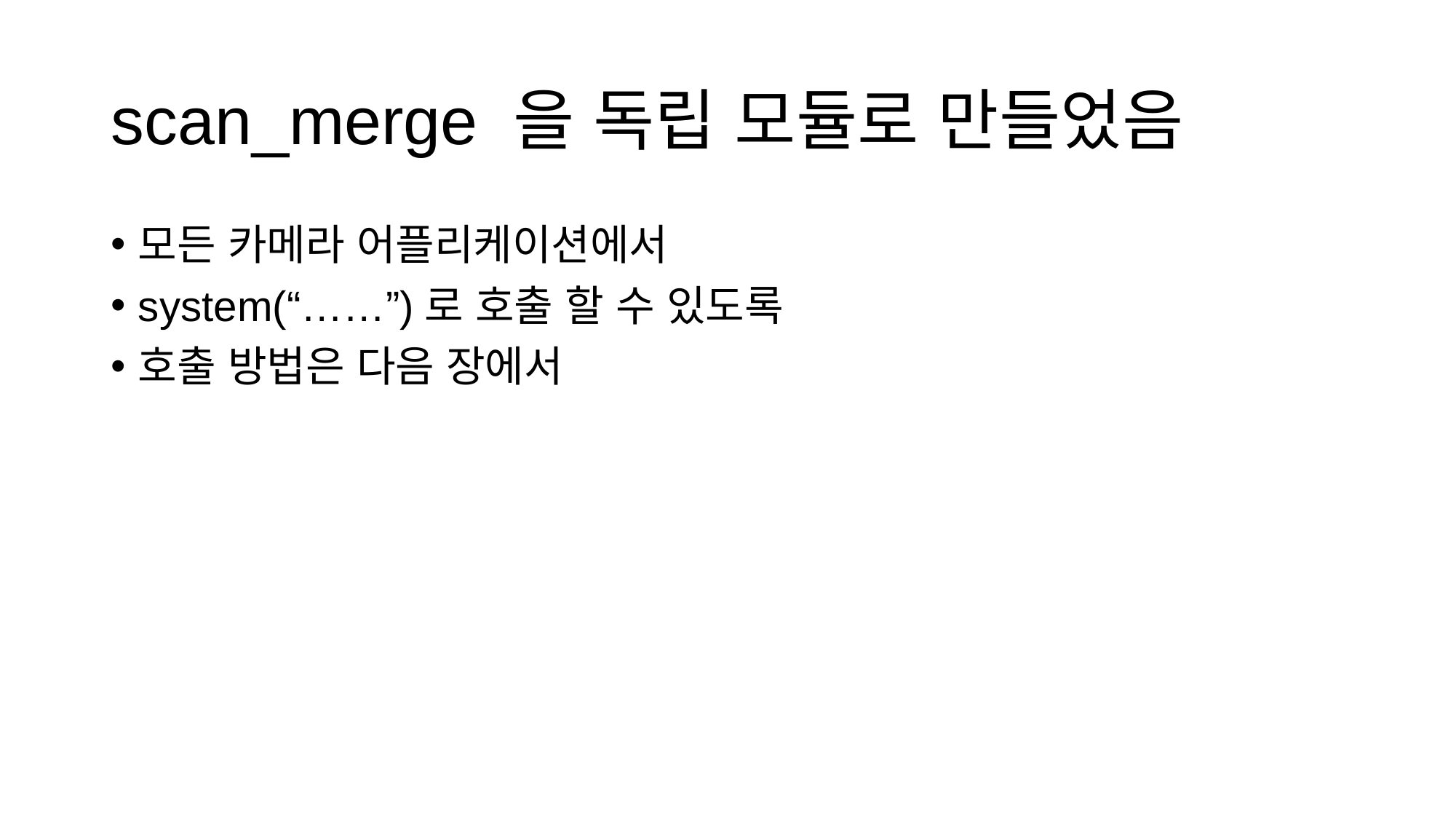

# scan_merge 을 독립 모듈로 만들었음
모든 카메라 어플리케이션에서
system(“……”)로 호출 할 수 있도록
호출 방법은 다음 장에서